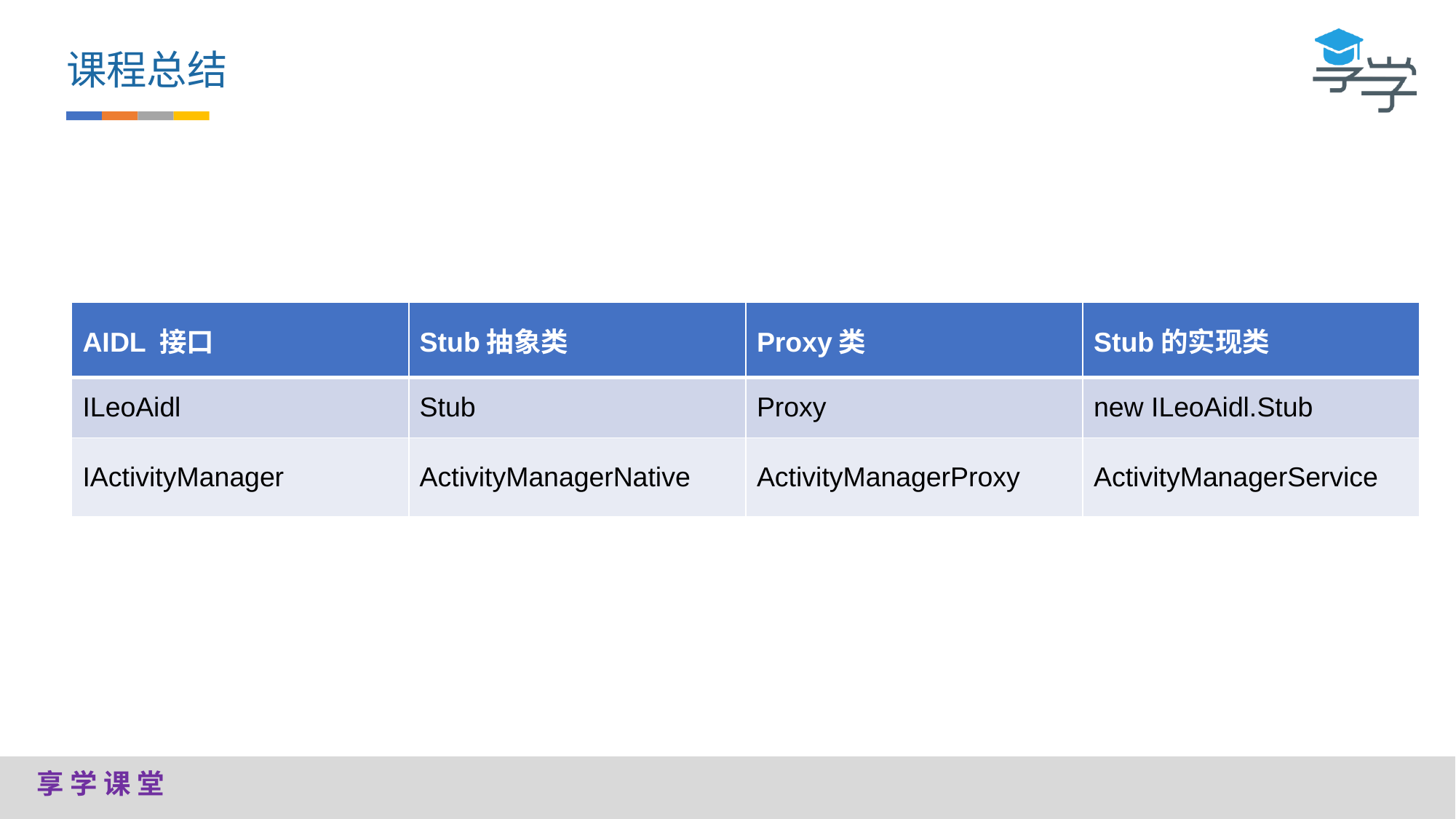

课程总结

| AIDL 接口 | Stub抽象类 | Proxy类 | Stub的实现类 |
| --- | --- | --- | --- |
| ILeoAidl | Stub | Proxy | new ILeoAidl.Stub |
| IActivityManager | ActivityManagerNative | ActivityManagerProxy | ActivityManagerService |